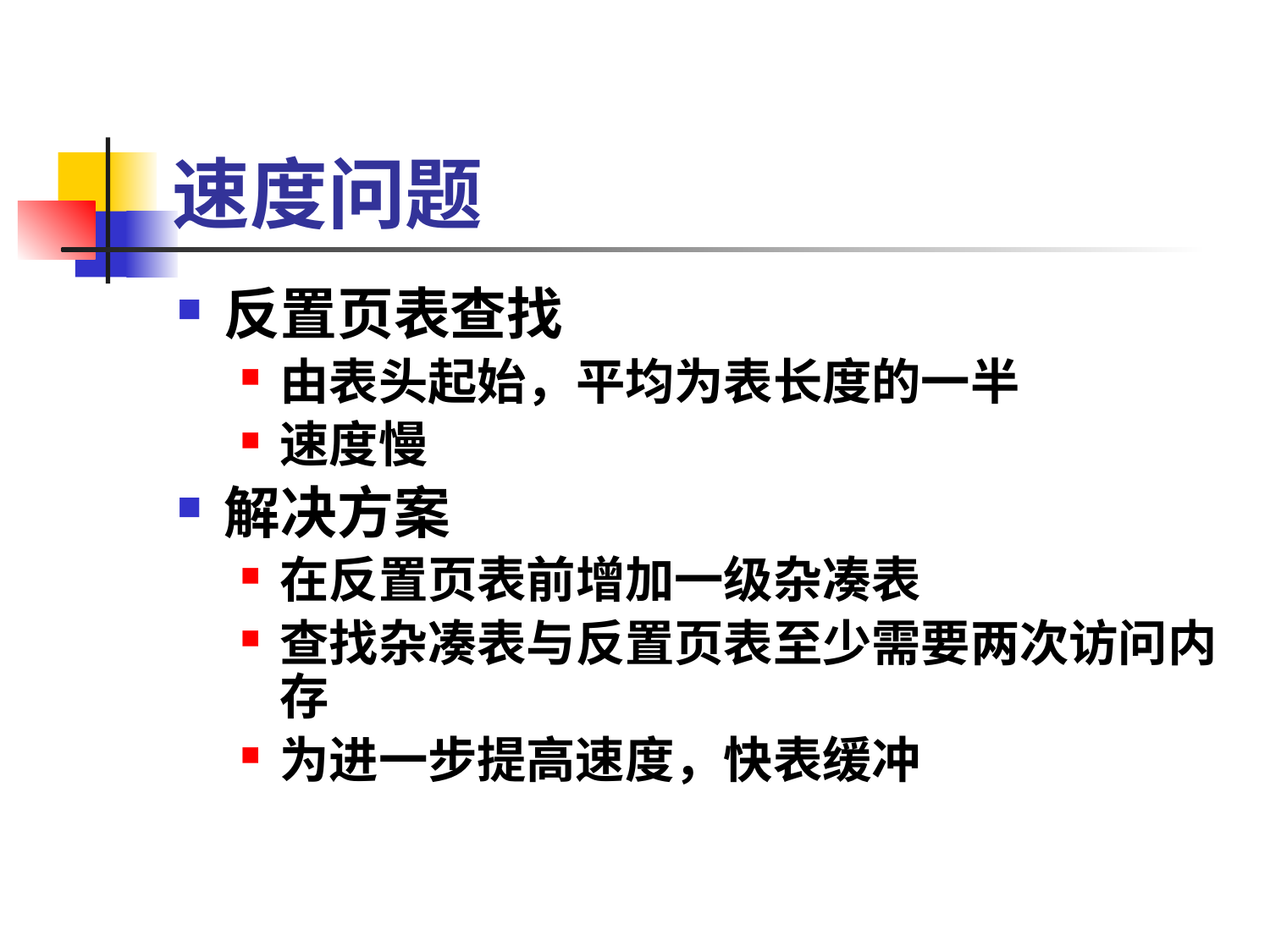

# 速度问题
反置页表查找
由表头起始，平均为表长度的一半
速度慢
解决方案
在反置页表前增加一级杂凑表
查找杂凑表与反置页表至少需要两次访问内存
为进一步提高速度，快表缓冲